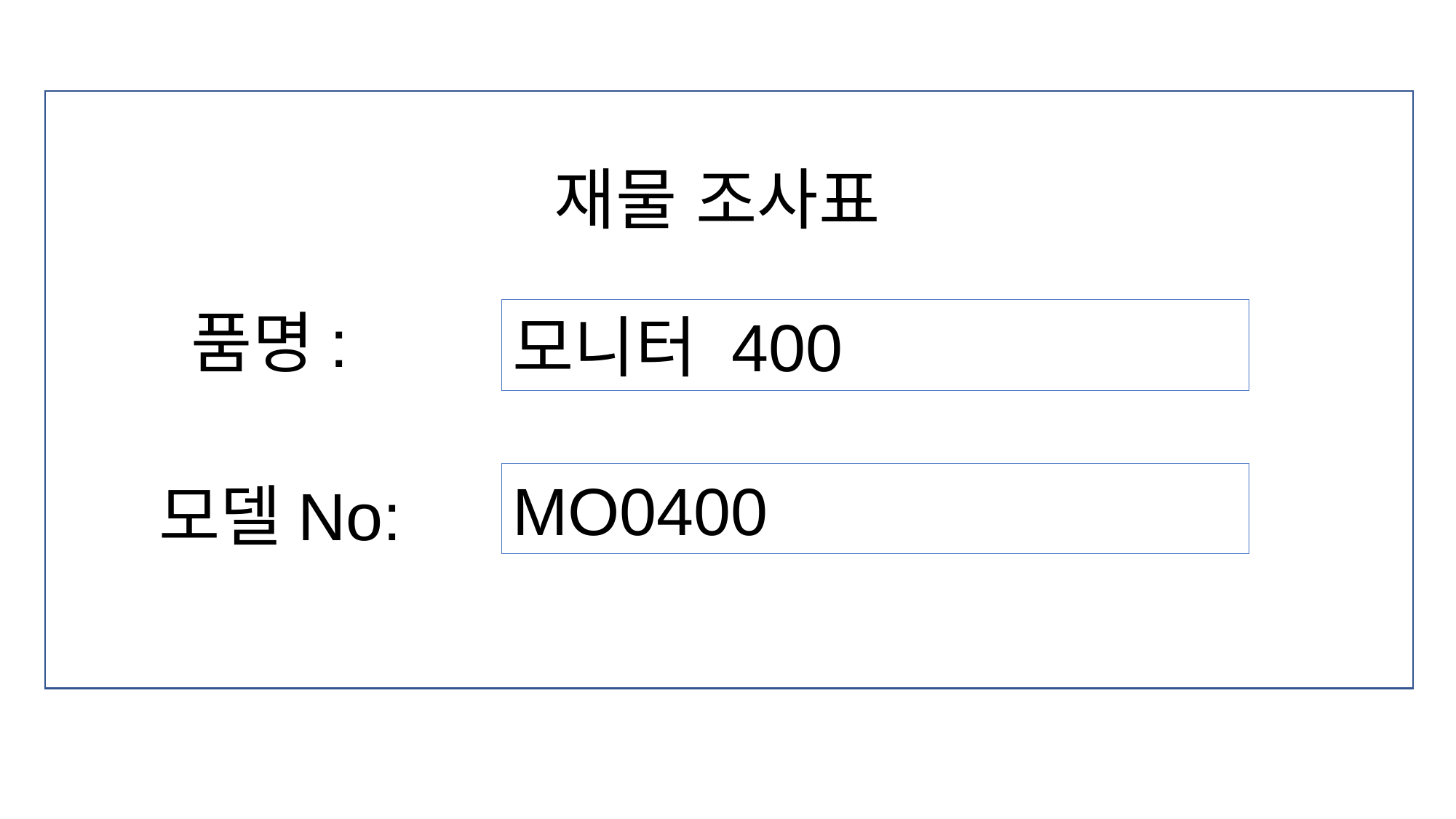

재물 조사표
품명:
모니터 400
MO0400
모델No: